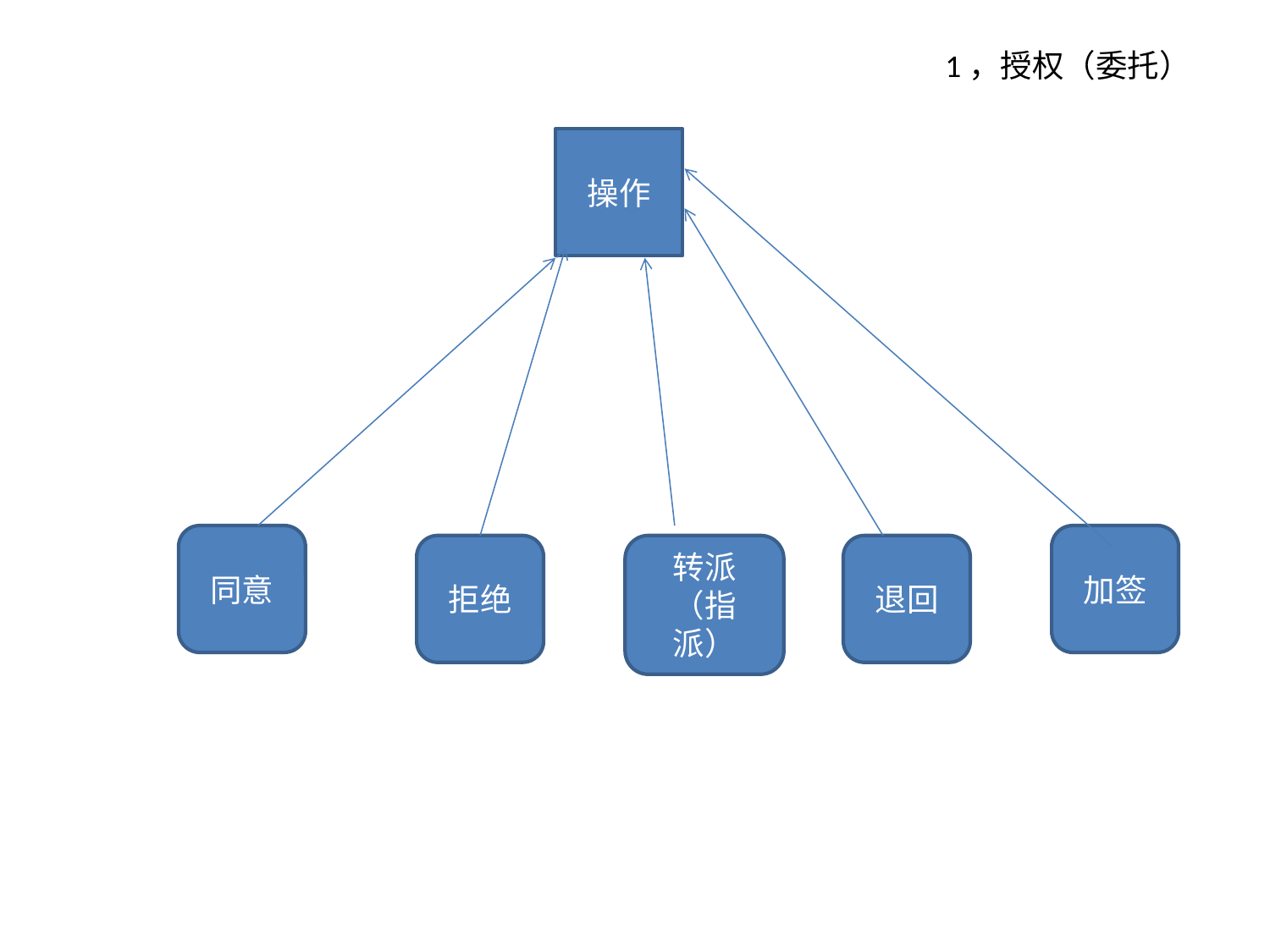

1，授权（委托）
操作
同意
加签
拒绝
转派（指派）
退回